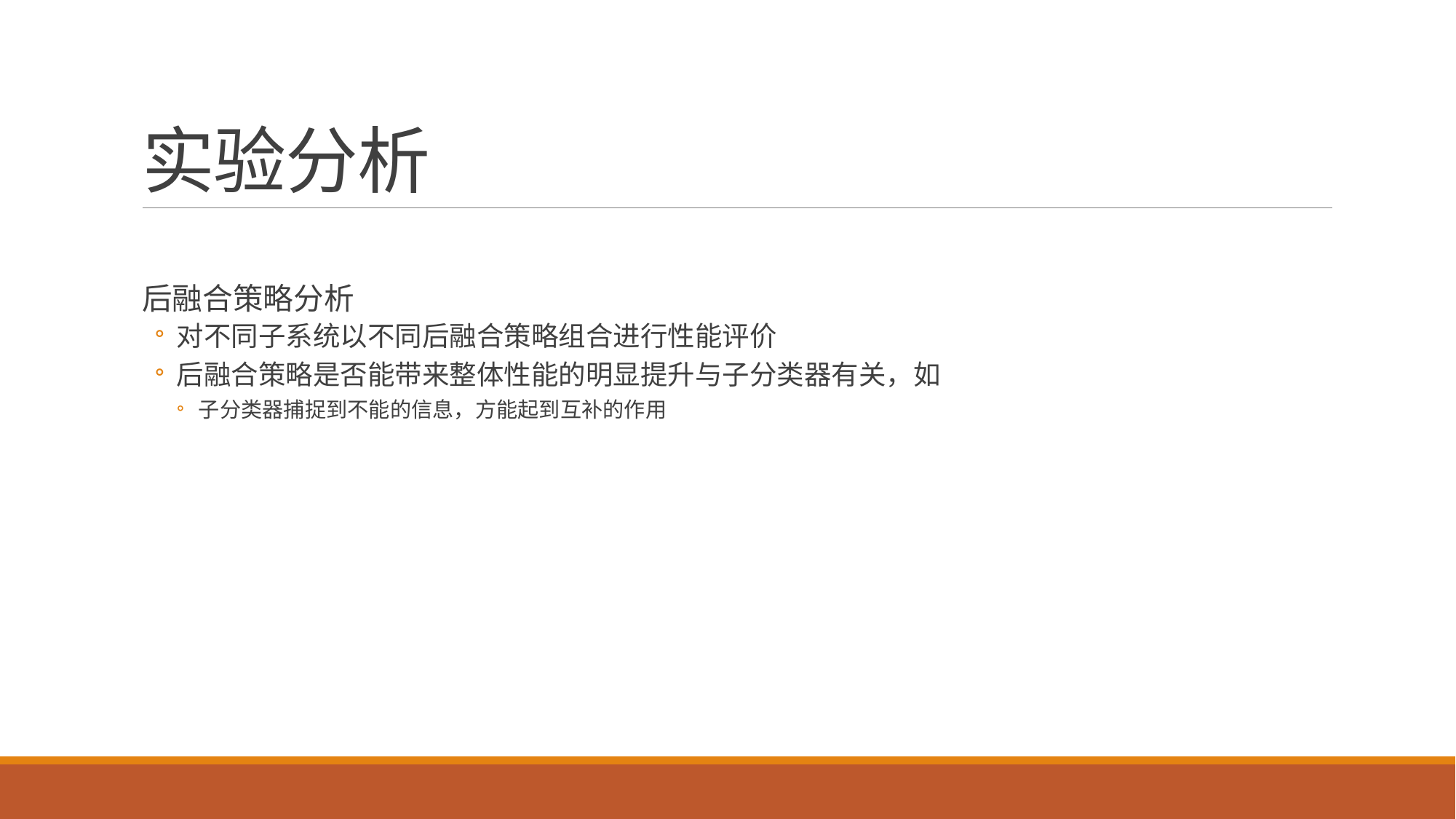

# 实验分析

后融合策略分析
对不同子系统以不同后融合策略组合进行性能评价
后融合策略是否能带来整体性能的明显提升与子分类器有关，如
子分类器捕捉到不能的信息，方能起到互补的作用